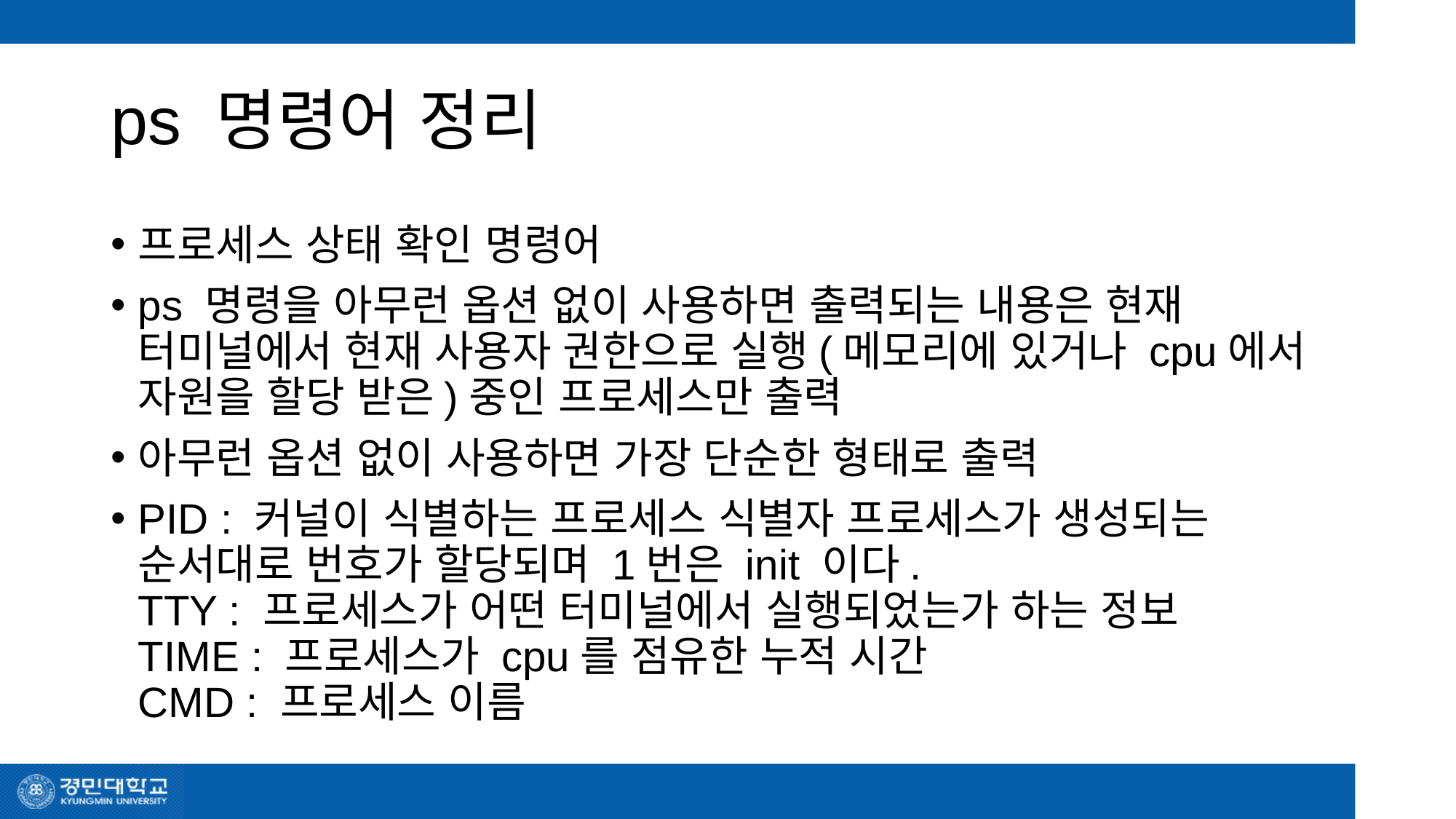

# ps 명령어 정리
프로세스 상태 확인 명령어
ps 명령을 아무런 옵션 없이 사용하면 출력되는 내용은 현재 터미널에서 현재 사용자 권한으로 실행(메모리에 있거나 cpu에서 자원을 할당 받은)중인 프로세스만 출력
아무런 옵션 없이 사용하면 가장 단순한 형태로 출력
PID : 커널이 식별하는 프로세스 식별자 프로세스가 생성되는 순서대로 번호가 할당되며 1번은 init 이다.
TTY : 프로세스가 어떤 터미널에서 실행되었는가 하는 정보
TIME : 프로세스가 cpu를 점유한 누적 시간
CMD : 프로세스 이름